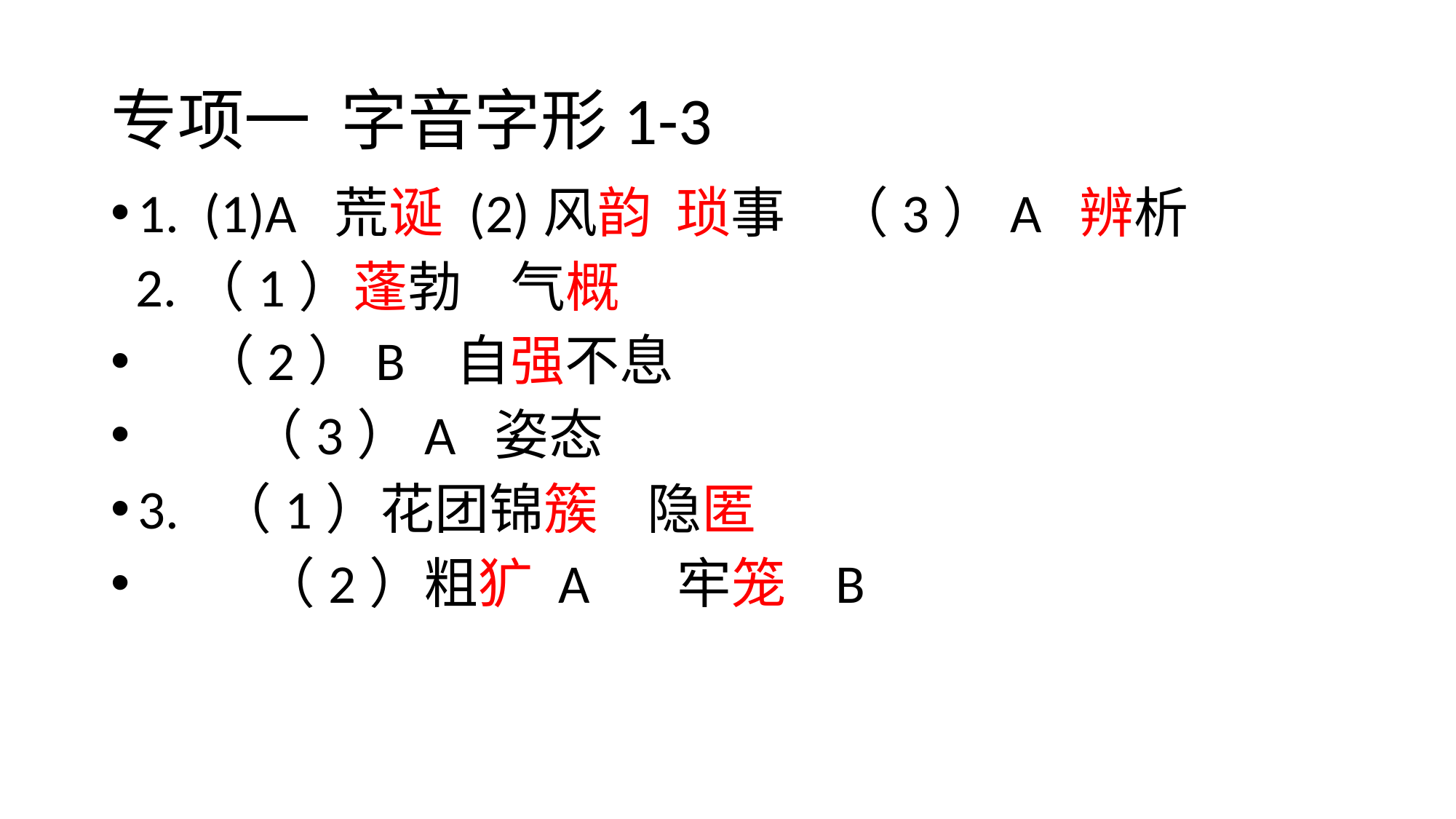

# 专项一  字音字形1-3
1.  (1)A  荒诞 (2)风韵  琐事    （3）A  辨析
  2.（1）蓬勃    气概
    （2）B   自强不息
        （3）A  姿态
3.  （1）花团锦簇    隐匿
         （2）粗犷 A      牢笼   B